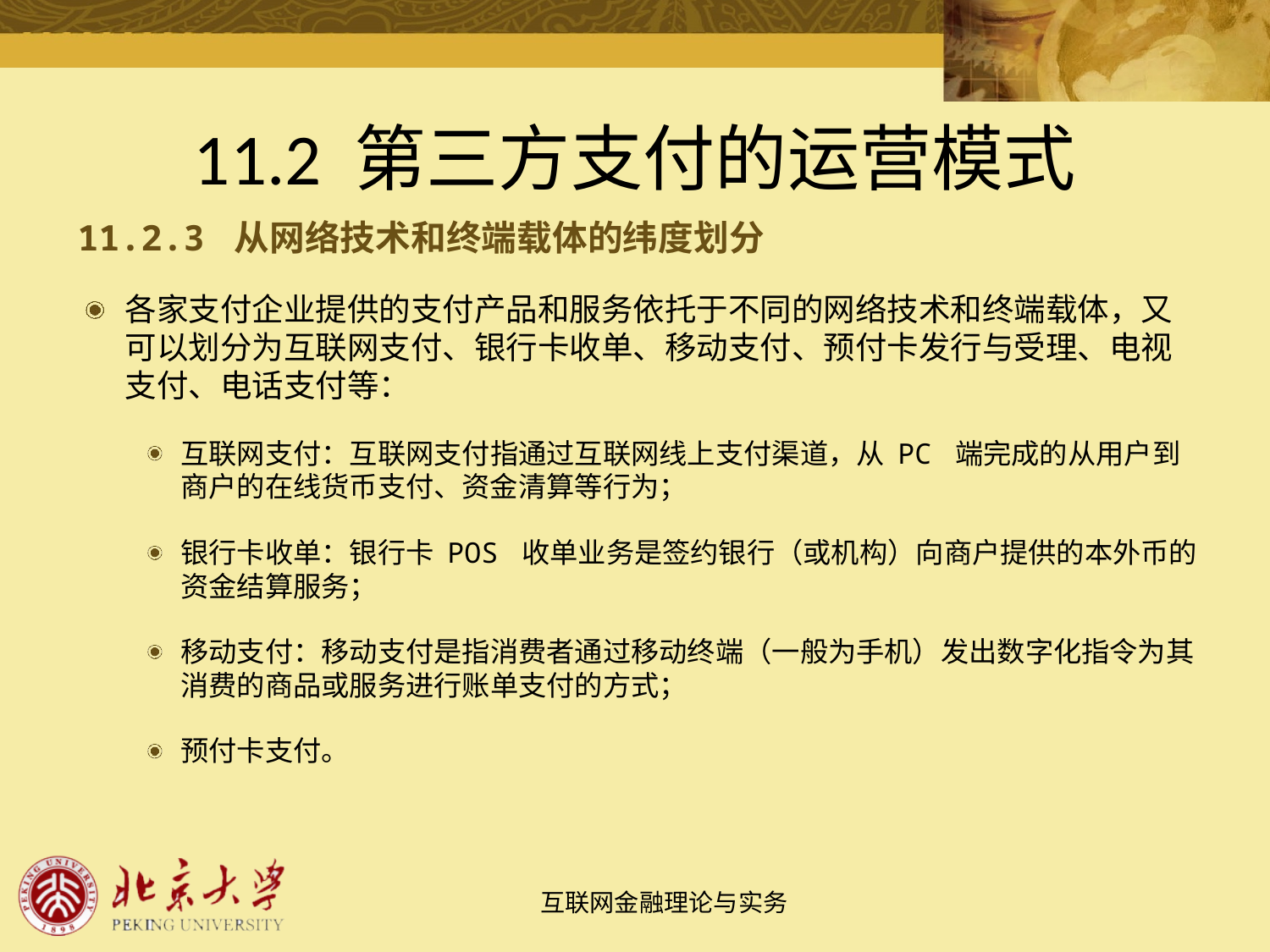

# 11.2 第三方支付的运营模式
11.2.3 从网络技术和终端载体的纬度划分
各家支付企业提供的支付产品和服务依托于不同的网络技术和终端载体，又可以划分为互联网支付、银行卡收单、移动支付、预付卡发行与受理、电视支付、电话支付等：
互联网支付：互联网支付指通过互联网线上支付渠道，从 PC 端完成的从用户到商户的在线货币支付、资金清算等行为；
银行卡收单：银行卡 POS 收单业务是签约银行（或机构）向商户提供的本外币的资金结算服务；
移动支付：移动支付是指消费者通过移动终端（一般为手机）发出数字化指令为其消费的商品或服务进行账单支付的方式；
预付卡支付。